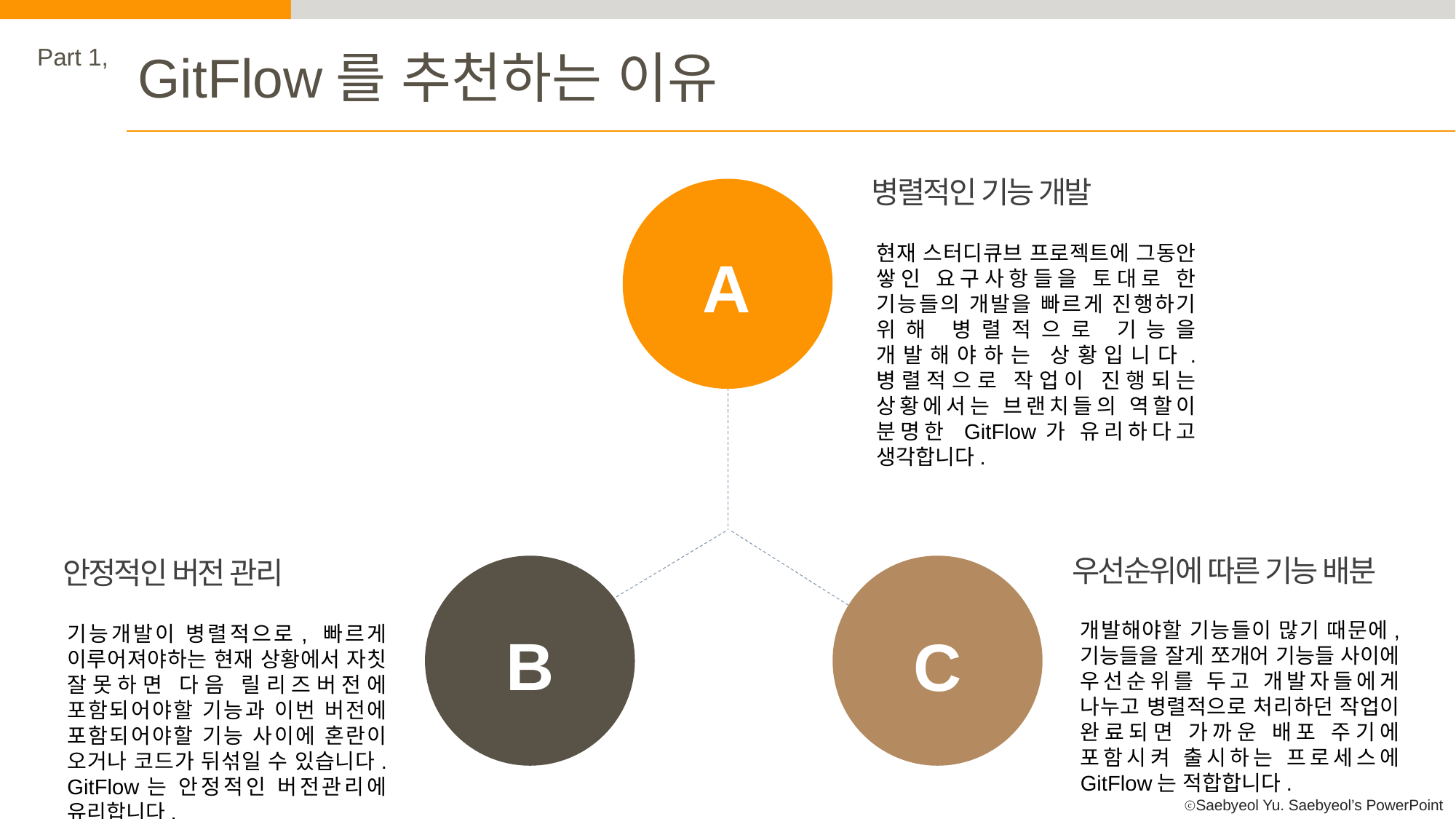

Part 1,
GitFlow를 추천하는 이유

병렬적인 기능 개발
현재 스터디큐브 프로젝트에 그동안 쌓인 요구사항들을 토대로 한 기능들의 개발을 빠르게 진행하기 위해 병렬적으로 기능을 개발해야하는 상황입니다. 병렬적으로 작업이 진행되는 상황에서는 브랜치들의 역할이 분명한 GitFlow가 유리하다고 생각합니다.

A
우선순위에 따른 기능 배분
개발해야할 기능들이 많기 때문에, 기능들을 잘게 쪼개어 기능들 사이에 우선순위를 두고 개발자들에게 나누고 병렬적으로 처리하던 작업이 완료되면 가까운 배포 주기에 포함시켜 출시하는 프로세스에 GitFlow는 적합합니다.
안정적인 버전 관리
기능개발이 병렬적으로, 빠르게 이루어져야하는 현재 상황에서 자칫 잘못하면 다음 릴리즈버전에 포함되어야할 기능과 이번 버전에 포함되어야할 기능 사이에 혼란이 오거나 코드가 뒤섞일 수 있습니다. GitFlow는 안정적인 버전관리에 유리합니다.

B
C